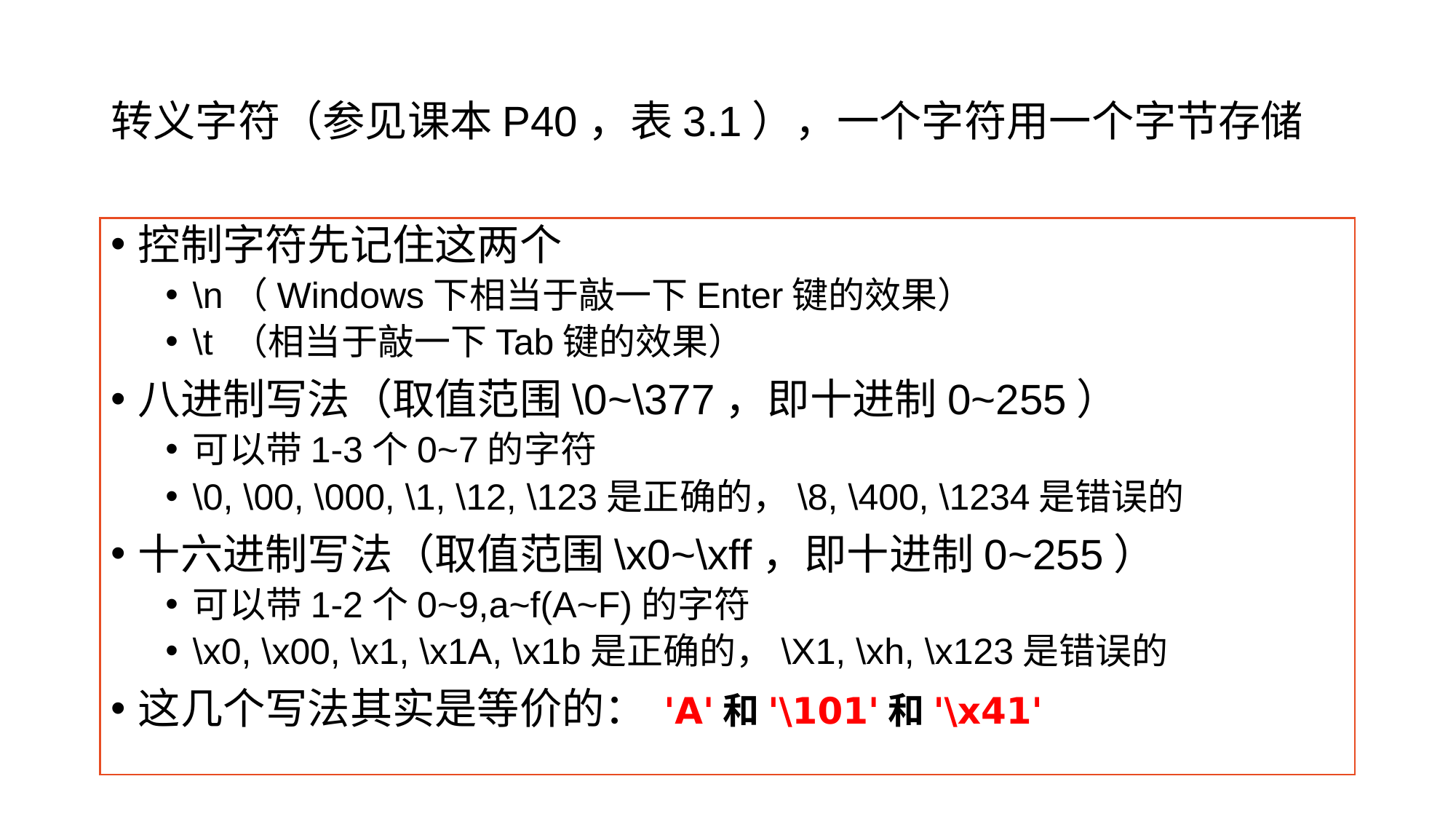

# 转义字符（参见课本P40，表3.1），一个字符用一个字节存储
控制字符先记住这两个
\n（Windows下相当于敲一下Enter键的效果）
\t （相当于敲一下Tab键的效果）
八进制写法（取值范围\0~\377，即十进制0~255）
可以带1-3个0~7的字符
\0, \00, \000, \1, \12, \123是正确的，\8, \400, \1234是错误的
十六进制写法（取值范围\x0~\xff，即十进制0~255）
可以带1-2个0~9,a~f(A~F)的字符
\x0, \x00, \x1, \x1A, \x1b是正确的，\X1, \xh, \x123是错误的
这几个写法其实是等价的： 'A'和'\101'和'\x41'